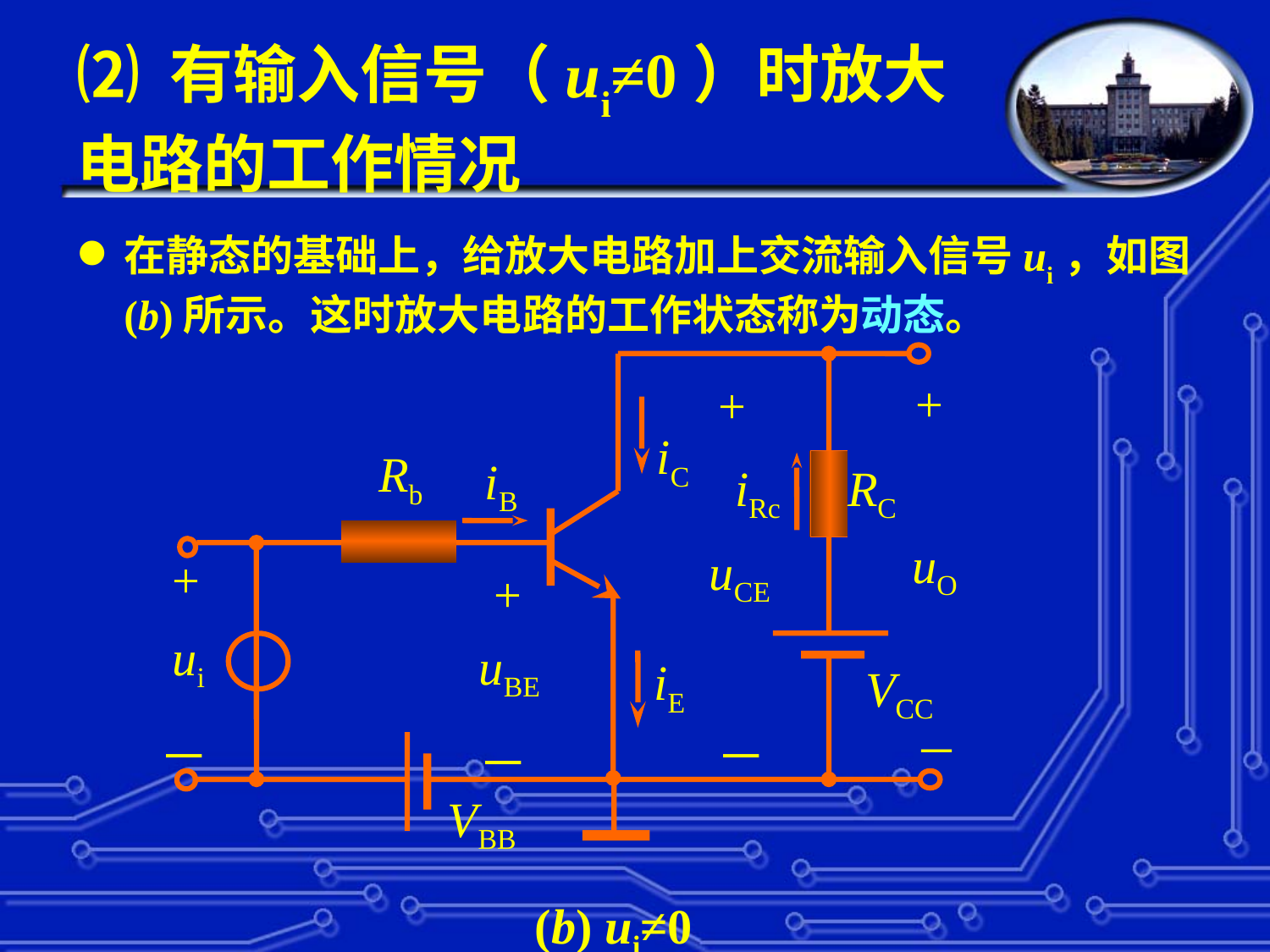

# ⑵ 有输入信号（ui≠0）时放大电路的工作情况
在静态的基础上，给放大电路加上交流输入信号ui，如图(b)所示。这时放大电路的工作状态称为动态。

+
+

iC
Rb
iB
iRc

RC

uO
uCE

+

ui
uBE

iE

VCC

－
－
－

VBB

(b) ui≠0
+
－